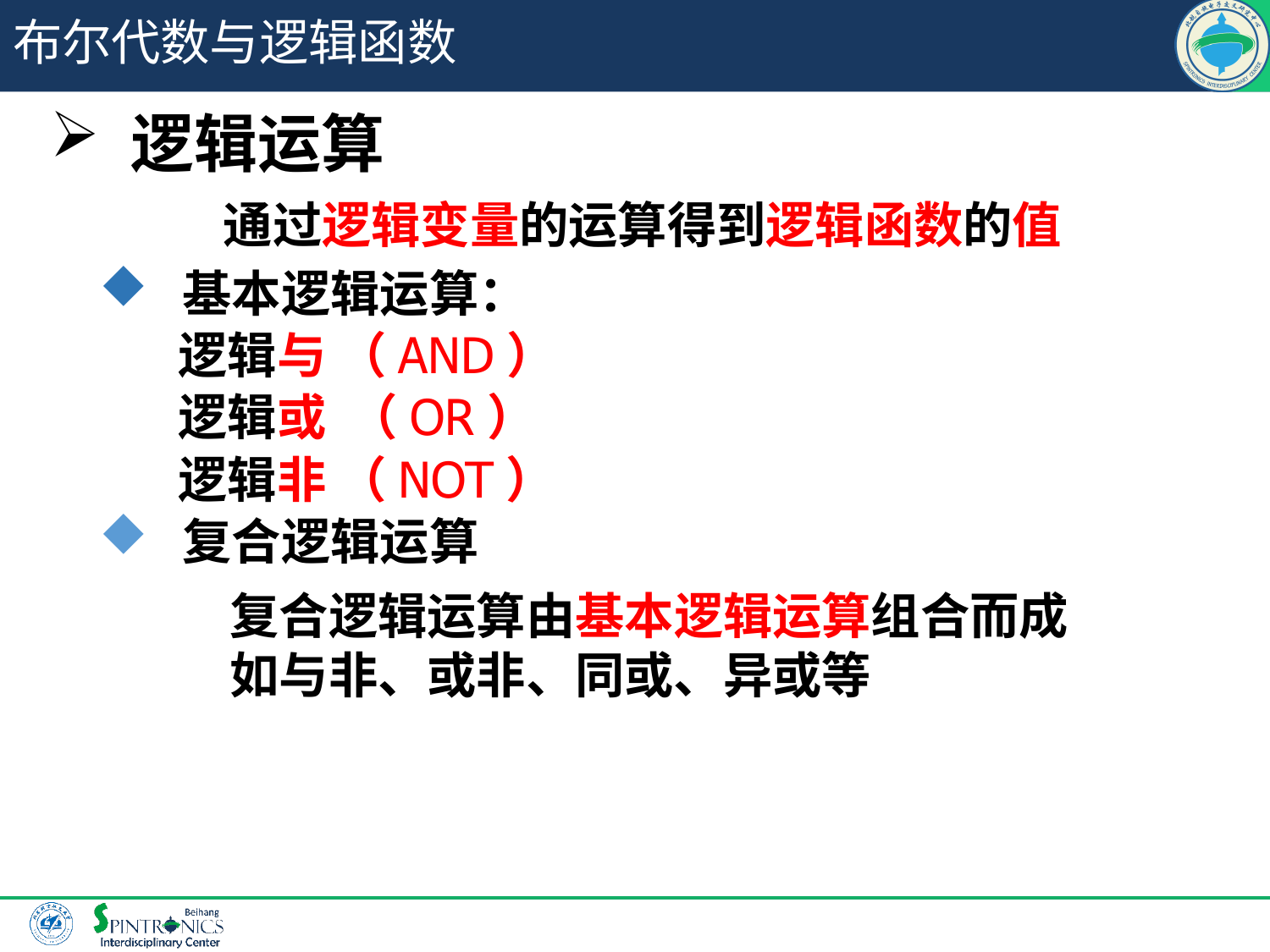

# 布尔代数与逻辑函数
 逻辑运算
通过逻辑变量的运算得到逻辑函数的值

  基本逻辑运算：
      逻辑与 （AND）
      逻辑或  （OR）
      逻辑非 （NOT）
  复合逻辑运算

复合逻辑运算由基本逻辑运算组合而成
如与非、或非、同或、异或等
7